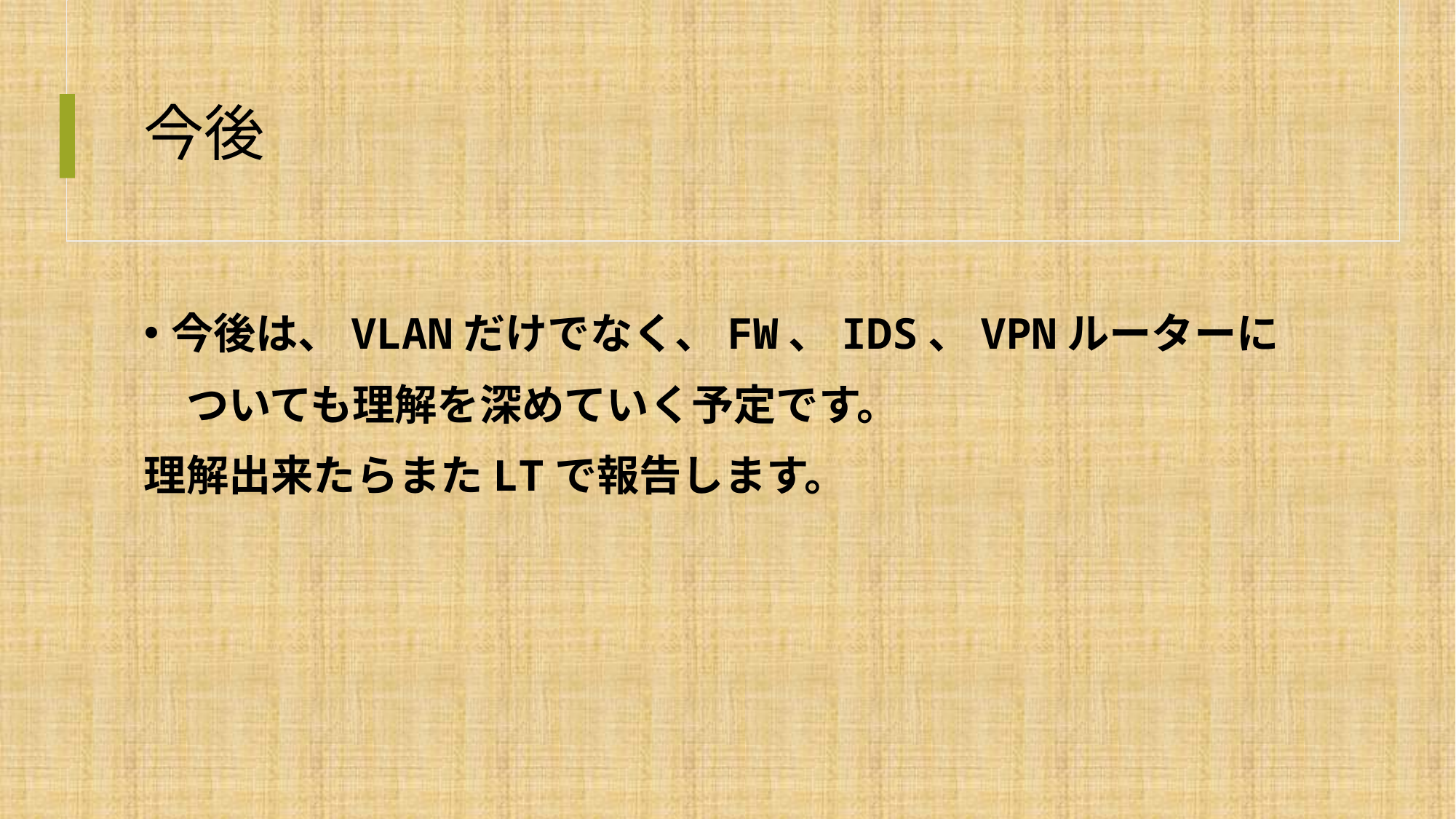

# 今後
今後は、VLANだけでなく、FW、IDS、VPNルーターに
　ついても理解を深めていく予定です。
理解出来たらまたLTで報告します。